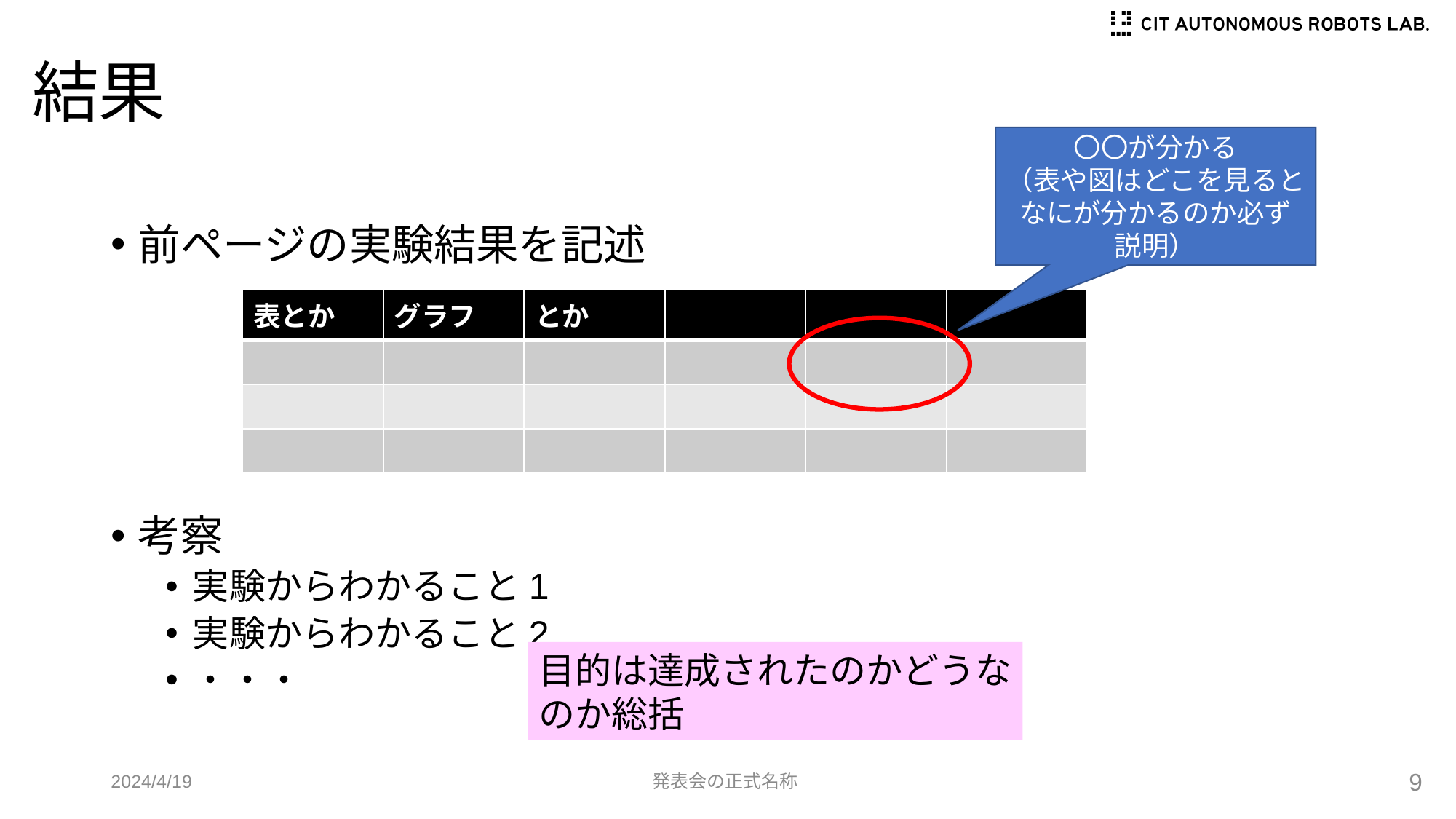

# 結果
〇〇が分かる
（表や図はどこを見るとなにが分かるのか必ず説明）
前ページの実験結果を記述

考察
実験からわかること1
実験からわかること2
・・・
| 表とか | グラフ | とか |  |  |  |
| --- | --- | --- | --- | --- | --- |
|  |  |  |  |  |  |
|  |  |  |  |  |  |
|  |  |  |  |  |  |

目的は達成されたのかどうなのか総括
9
2024/4/19
発表会の正式名称